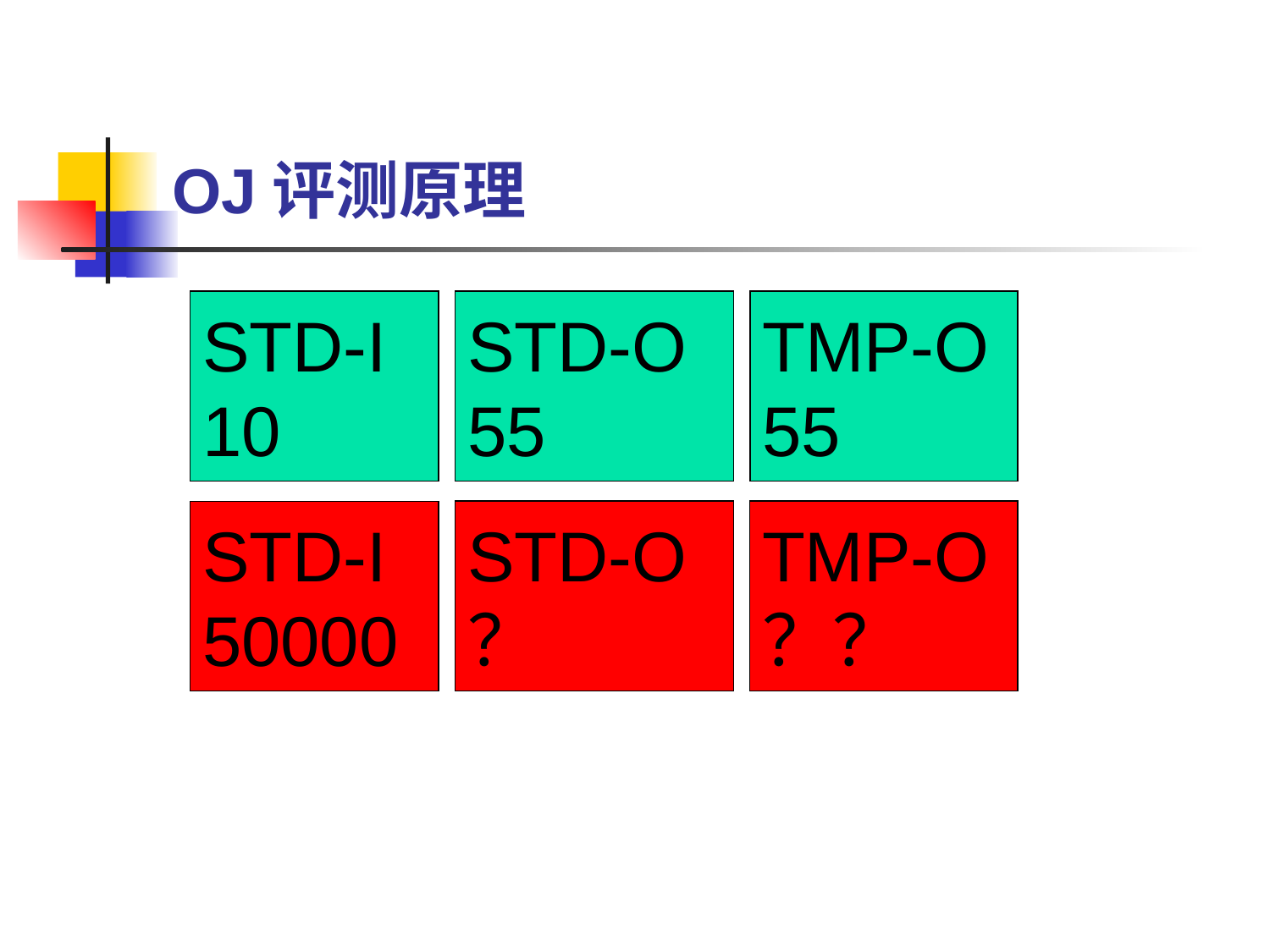

# OJ评测原理
STD-O
6
TMP-O
55
STD-I
10
STD-O
55
STD-O
6
TMP-O
？？
STD-I
50000
STD-O
？

7